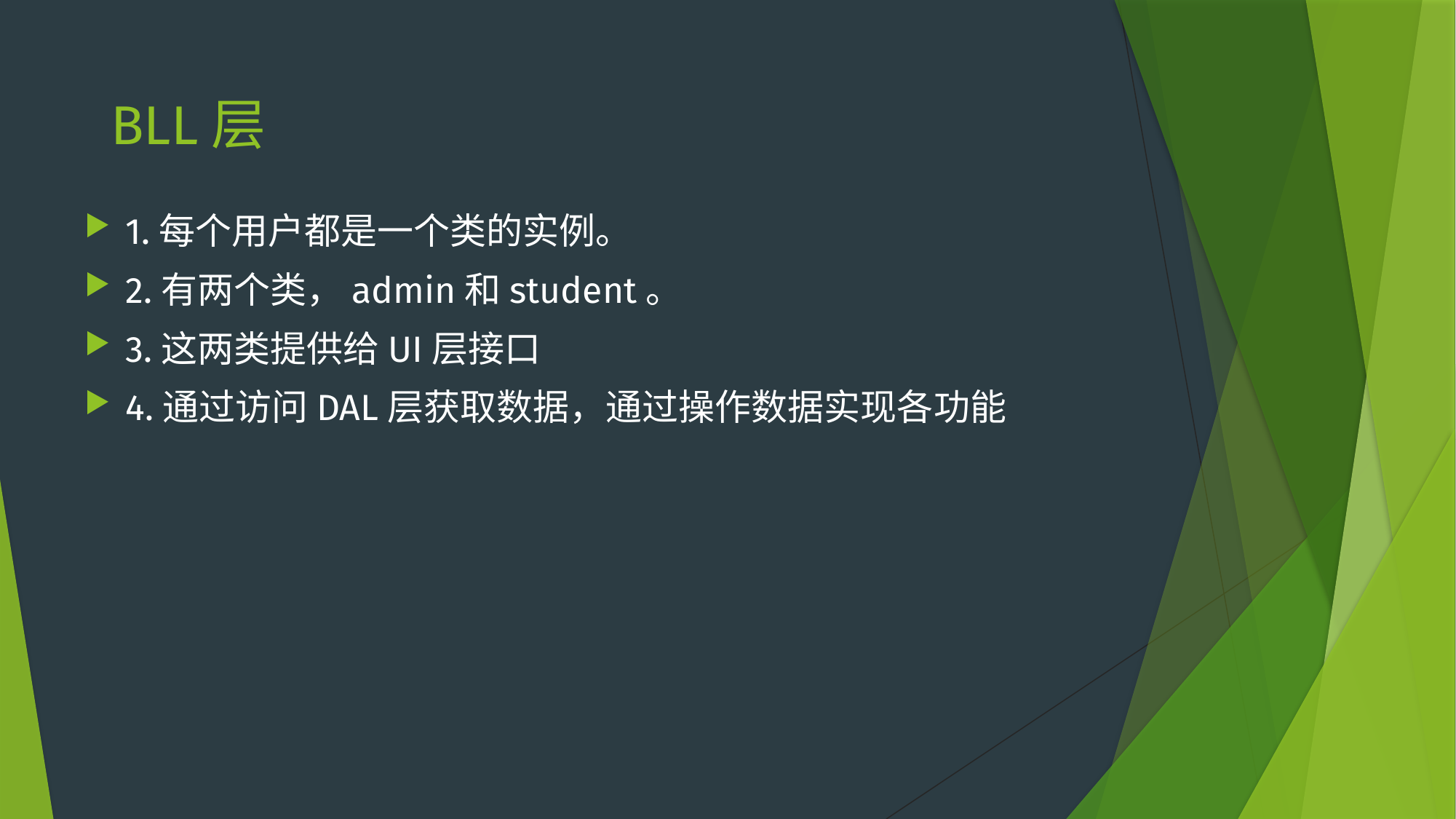

# BLL层
1.每个用户都是一个类的实例。
2.有两个类，admin和student。
3.这两类提供给UI层接口
4.通过访问DAL层获取数据，通过操作数据实现各功能